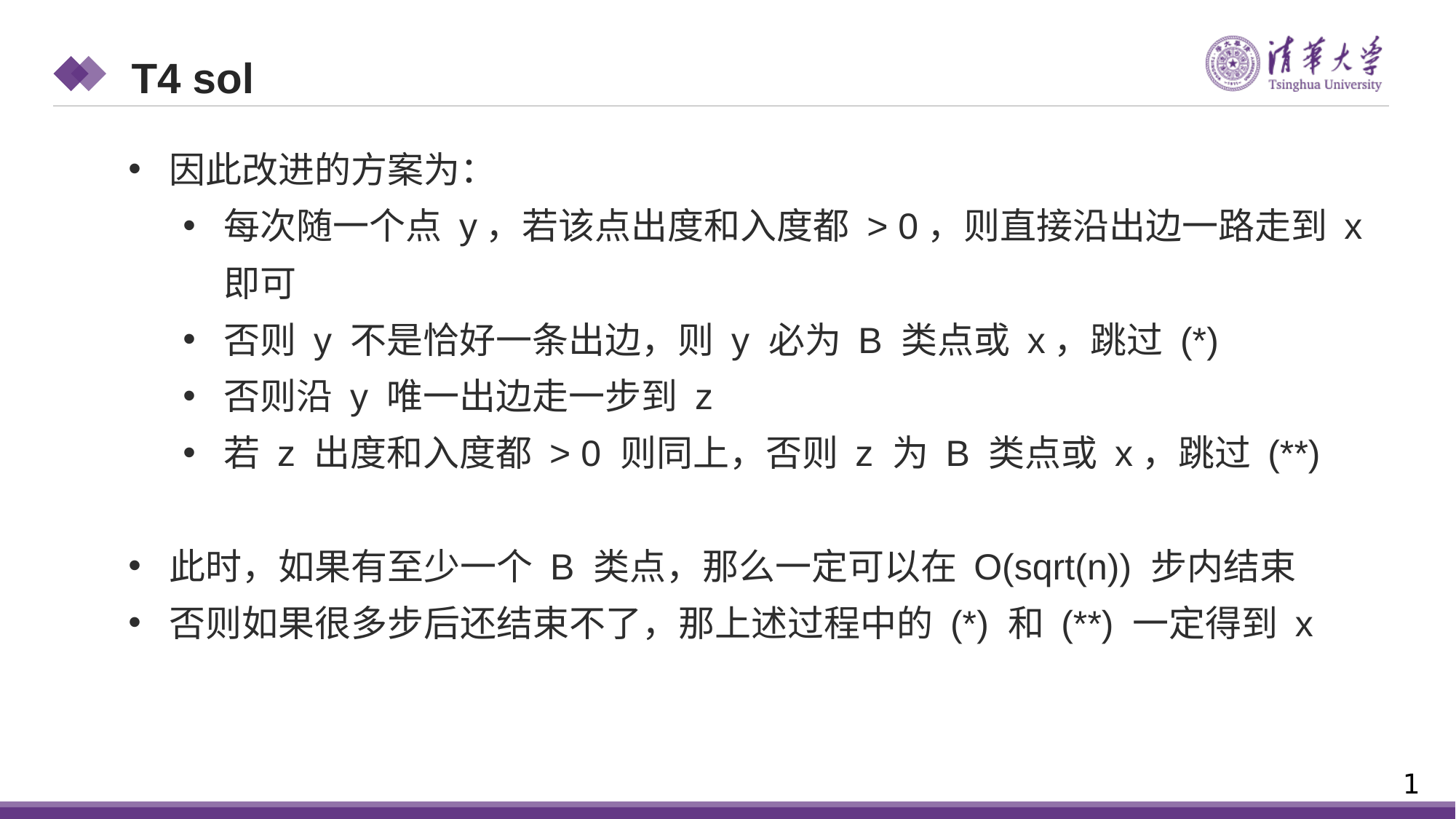

T4 sol
因此改进的方案为：
每次随一个点 y，若该点出度和入度都 > 0，则直接沿出边一路走到 x 即可
否则 y 不是恰好一条出边，则 y 必为 B 类点或 x，跳过 (*)
否则沿 y 唯一出边走一步到 z
若 z 出度和入度都 > 0 则同上，否则 z 为 B 类点或 x，跳过 (**)

此时，如果有至少一个 B 类点，那么一定可以在 O(sqrt(n)) 步内结束
否则如果很多步后还结束不了，那上述过程中的 (*) 和 (**) 一定得到 x

1